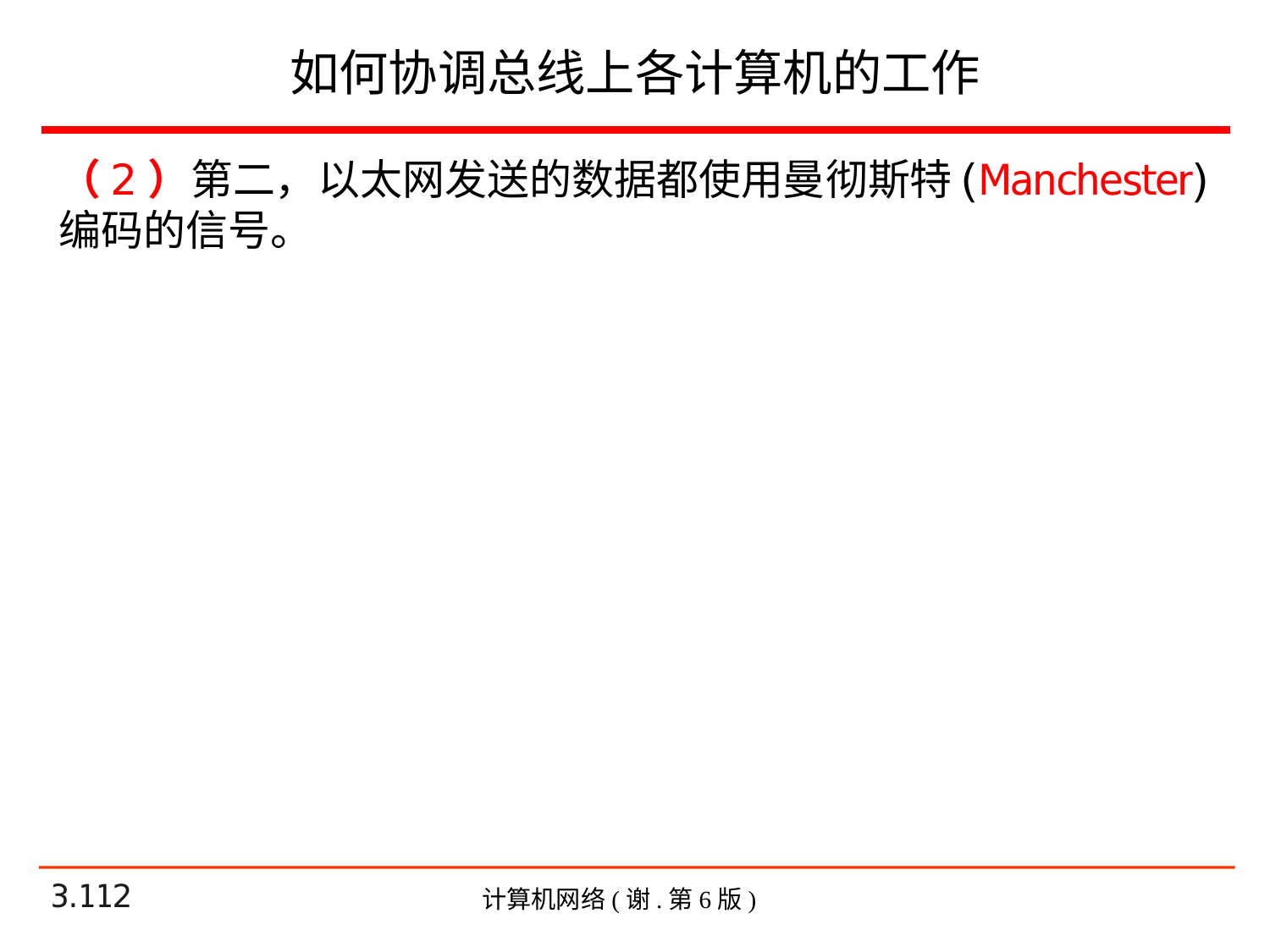

# 如何协调总线上各计算机的工作
（2）第二，以太网发送的数据都使用曼彻斯特(Manchester)编码的信号。